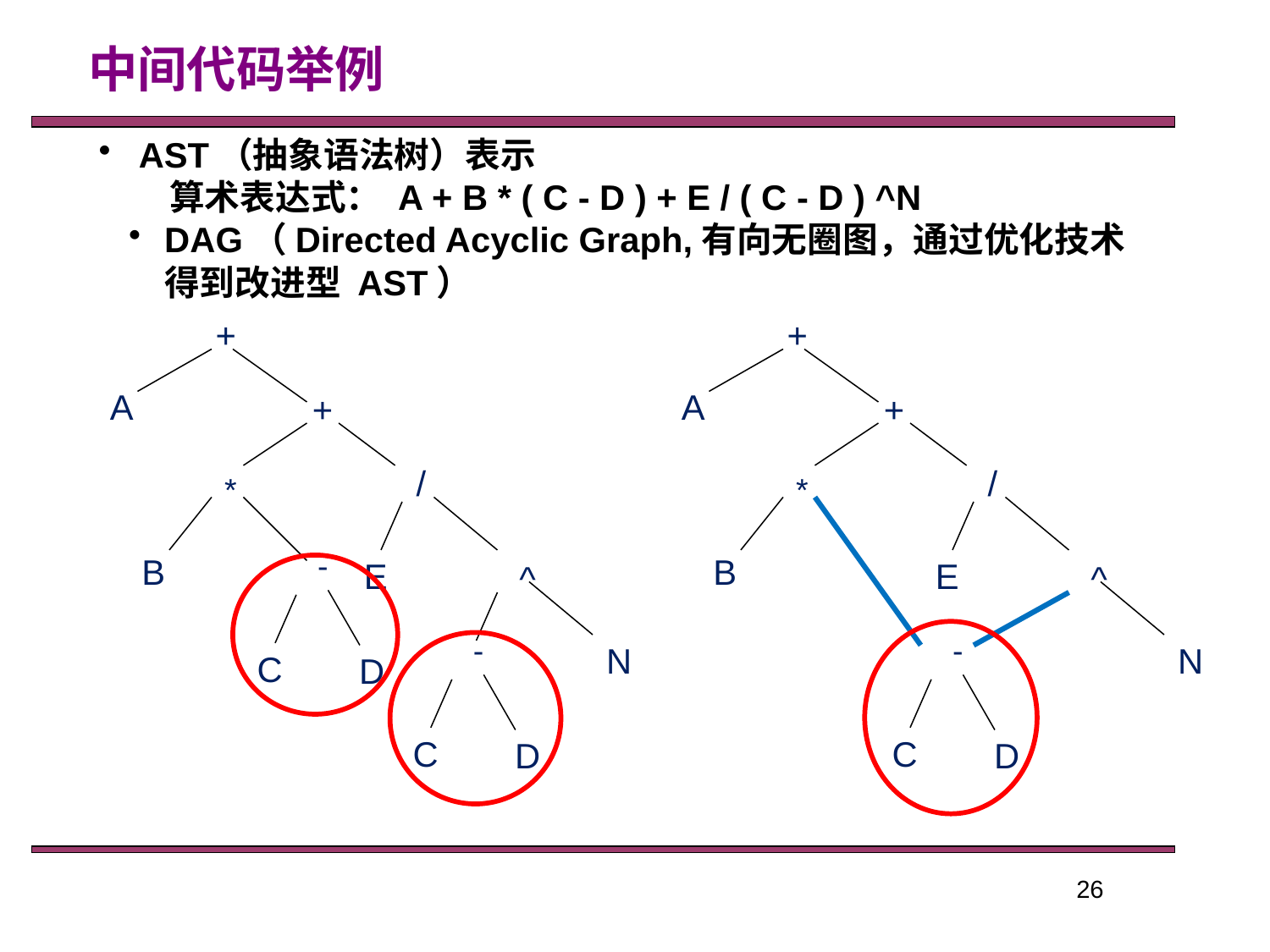

中间代码举例
 AST（抽象语法树）表示
    算术表达式： A + B * ( C - D ) + E / ( C - D ) ^N
DAG（Directed Acyclic Graph,有向无圈图，通过优化技术得到改进型 AST）
+
+

A
A
+
+

/
/
*
*

-
B
B
E
E
^
^

-
-

N
N
C
D

C
C
D
D
26